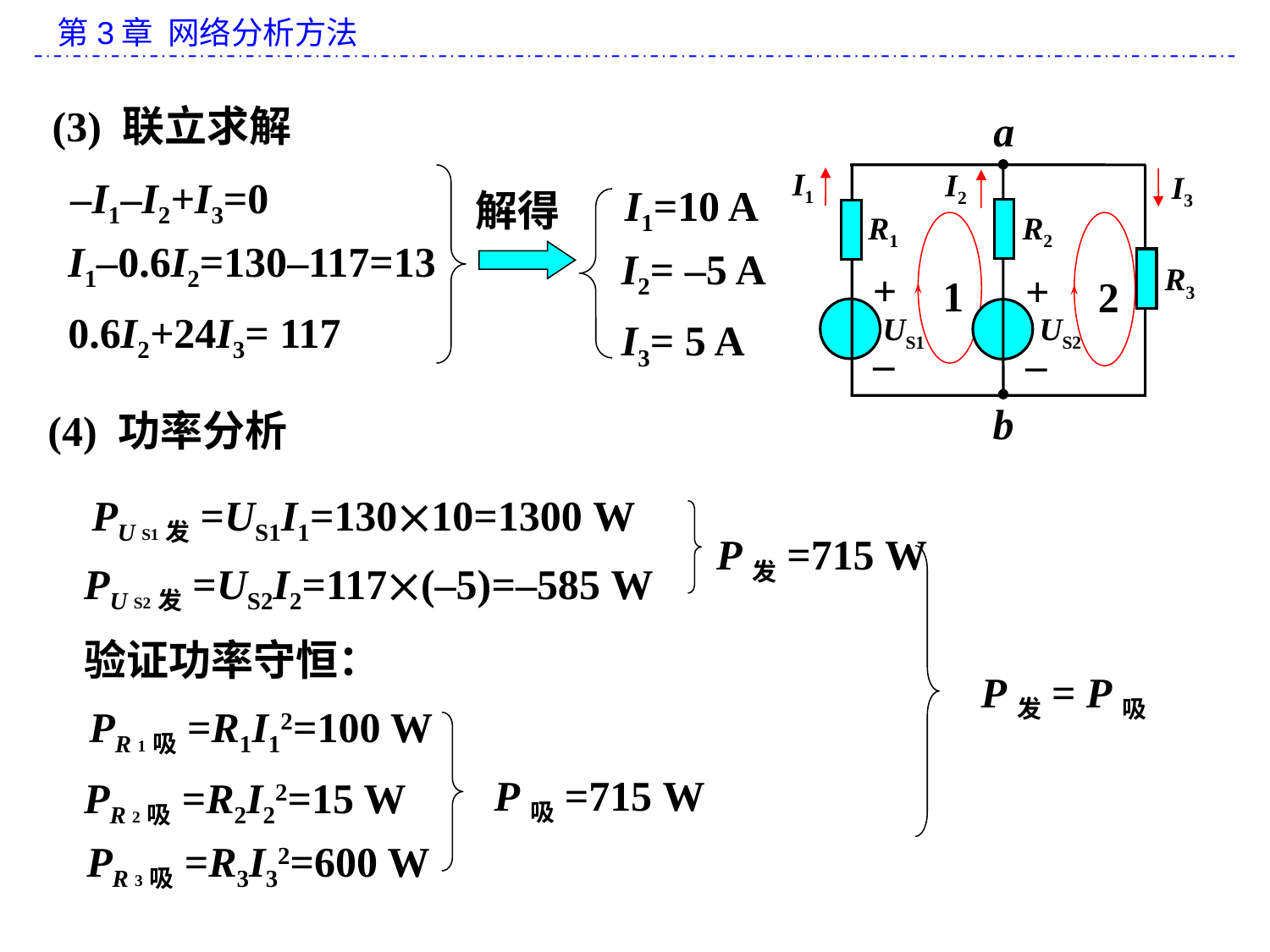

(3) 联立求解
a
I1
I2
I3

R1
R2

R3
+
+

US2
US1
_
_
b

1

2

–I1–I2+I3=0

I1–0.6I2=130–117=13
0.6I2+24I3= 117
I1=10 A

I2= –5 A
I3= 5 A
解得

(4) 功率分析
PU S1发=US1I1=130×10=1300 W

P发=715 W

PU S2发=US2I2=117×(–5)=–585 W
验证功率守恒：
P发= P吸
PR 1吸=R1I12=100 W

P吸=715 W
PR 2吸=R2I22=15 W
PR 3吸=R3I32=600 W